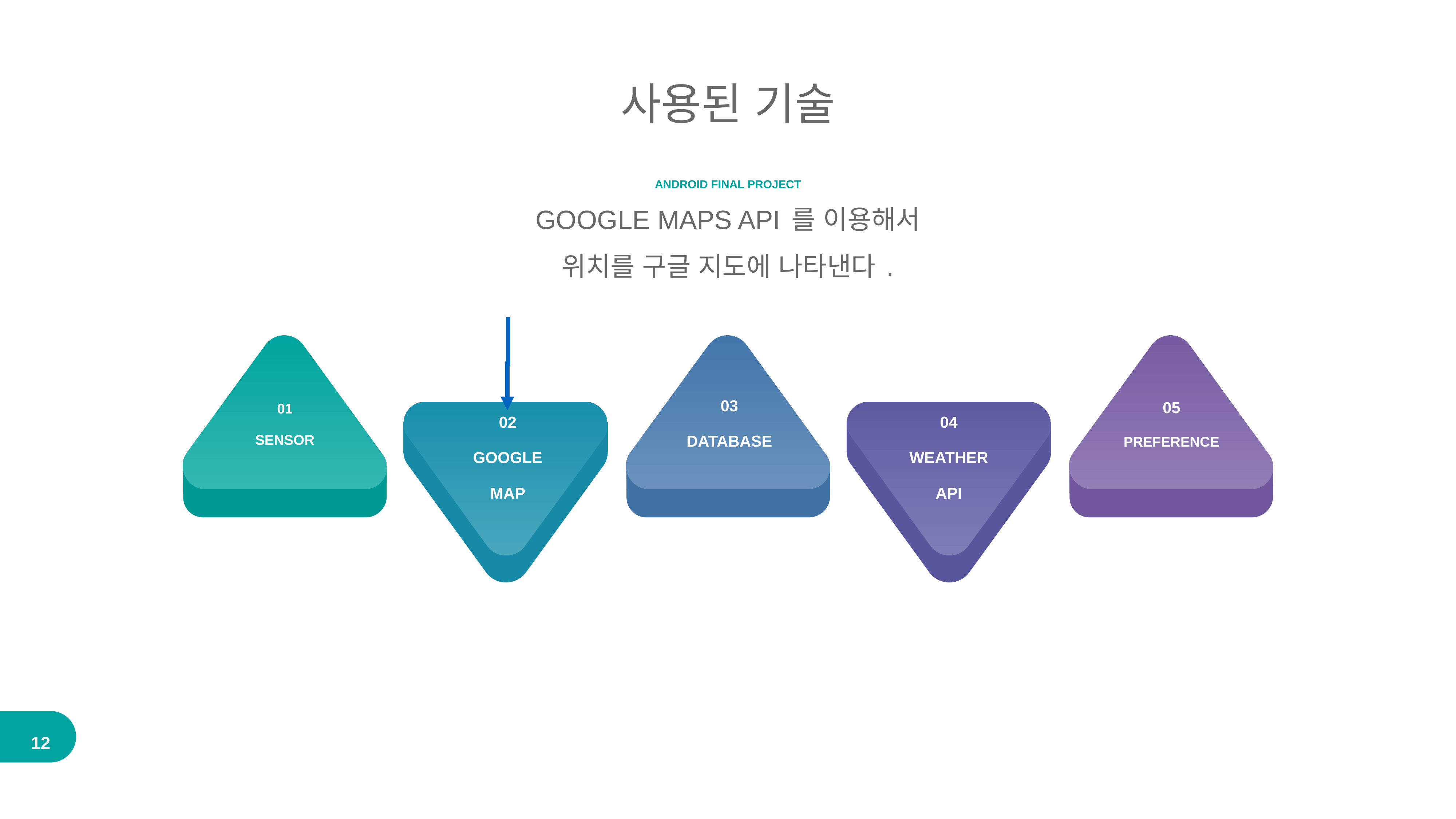

사용된 기술
Google maps Api를 이용해서
위치를 구글 지도에 나타낸다.
Android final project

01
Sensor

03
database

05
Preference

02
Google
map

04
Weather
API

12